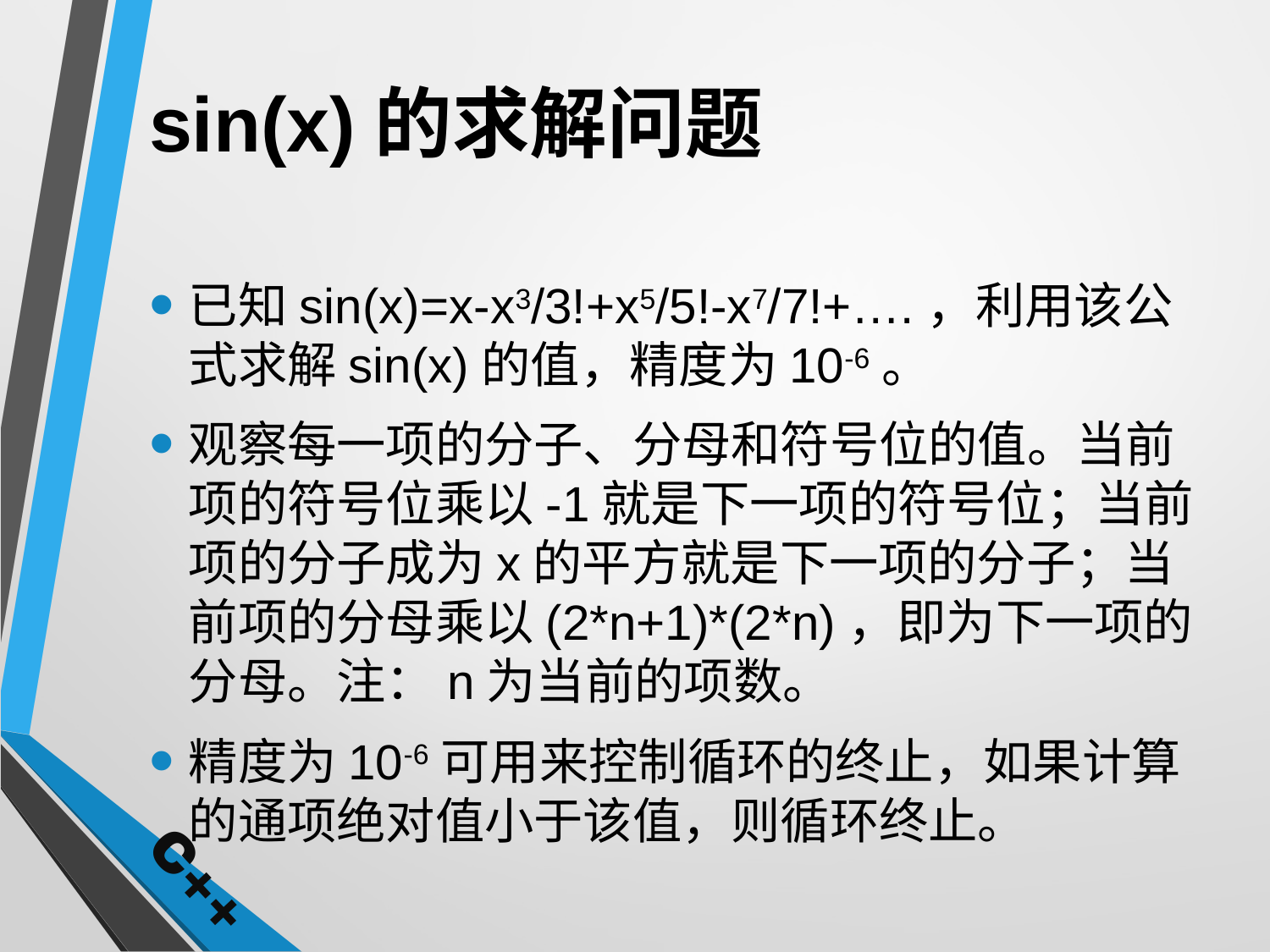

# sin(x)的求解问题
已知sin(x)=x-x3/3!+x5/5!-x7/7!+….，利用该公式求解sin(x)的值，精度为10-6。
观察每一项的分子、分母和符号位的值。当前项的符号位乘以-1就是下一项的符号位；当前项的分子成为x的平方就是下一项的分子；当前项的分母乘以(2*n+1)*(2*n)，即为下一项的分母。注：n为当前的项数。
精度为10-6可用来控制循环的终止，如果计算的通项绝对值小于该值，则循环终止。